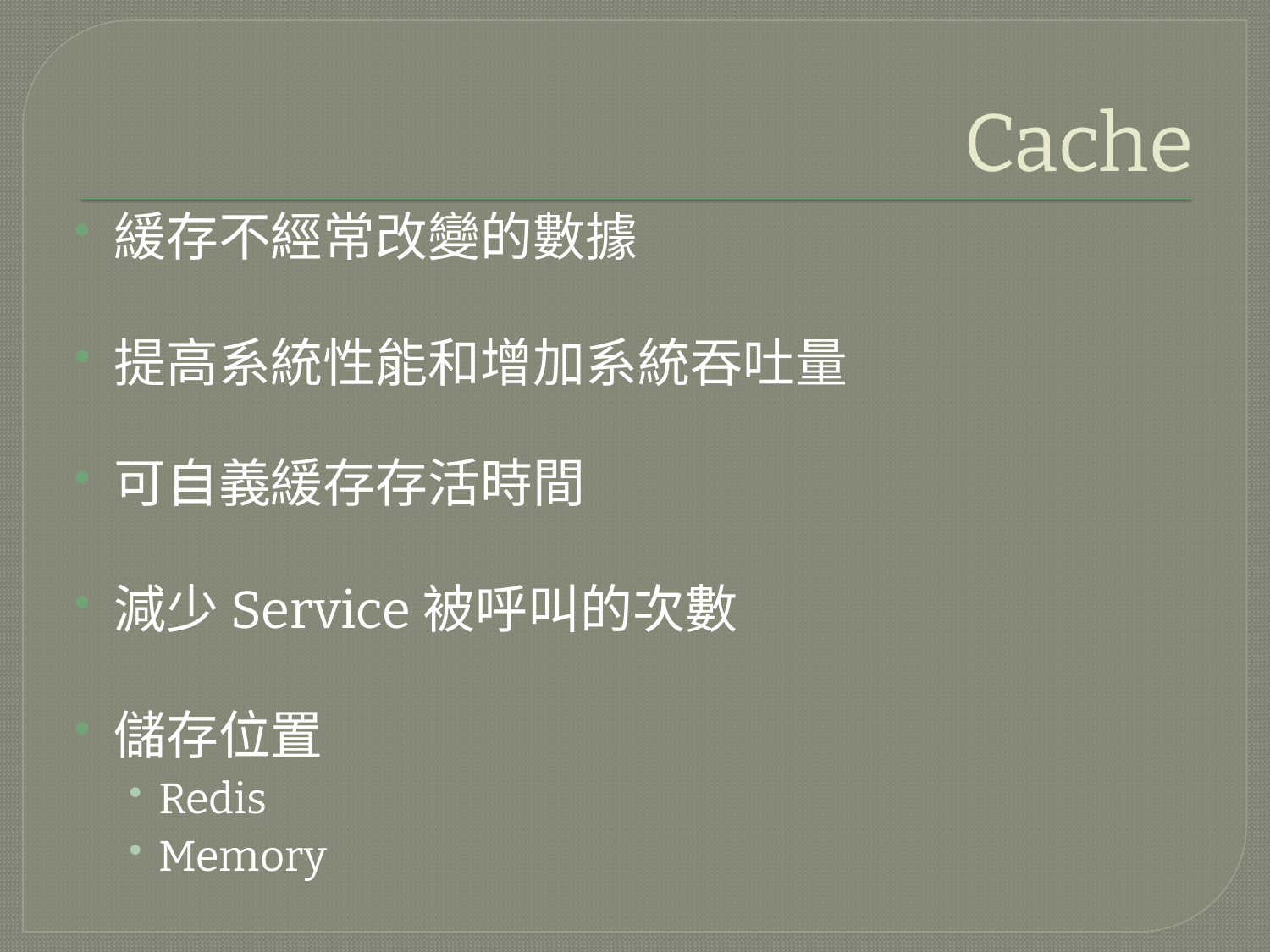

# Cache
緩存不經常改變的數據

提高系統性能和增加系統吞吐量

可自義緩存存活時間

減少Service被呼叫的次數

儲存位置
Redis
Memory